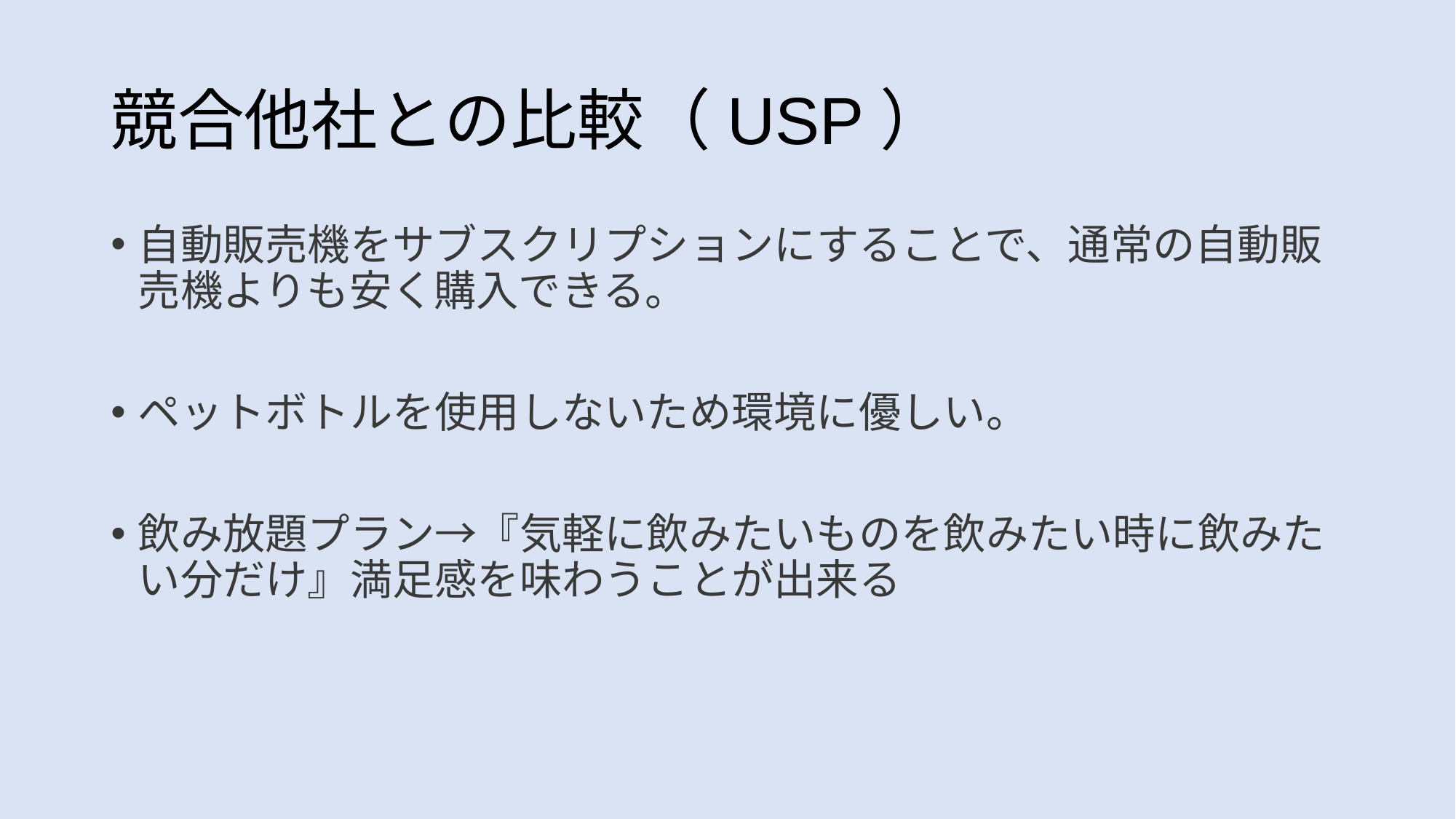

# 競合他社との比較（USP）
自動販売機をサブスクリプションにすることで、通常の自動販売機よりも安く購入できる。

ペットボトルを使用しないため環境に優しい。

飲み放題プラン→『気軽に飲みたいものを飲みたい時に飲みたい分だけ』満足感を味わうことが出来る